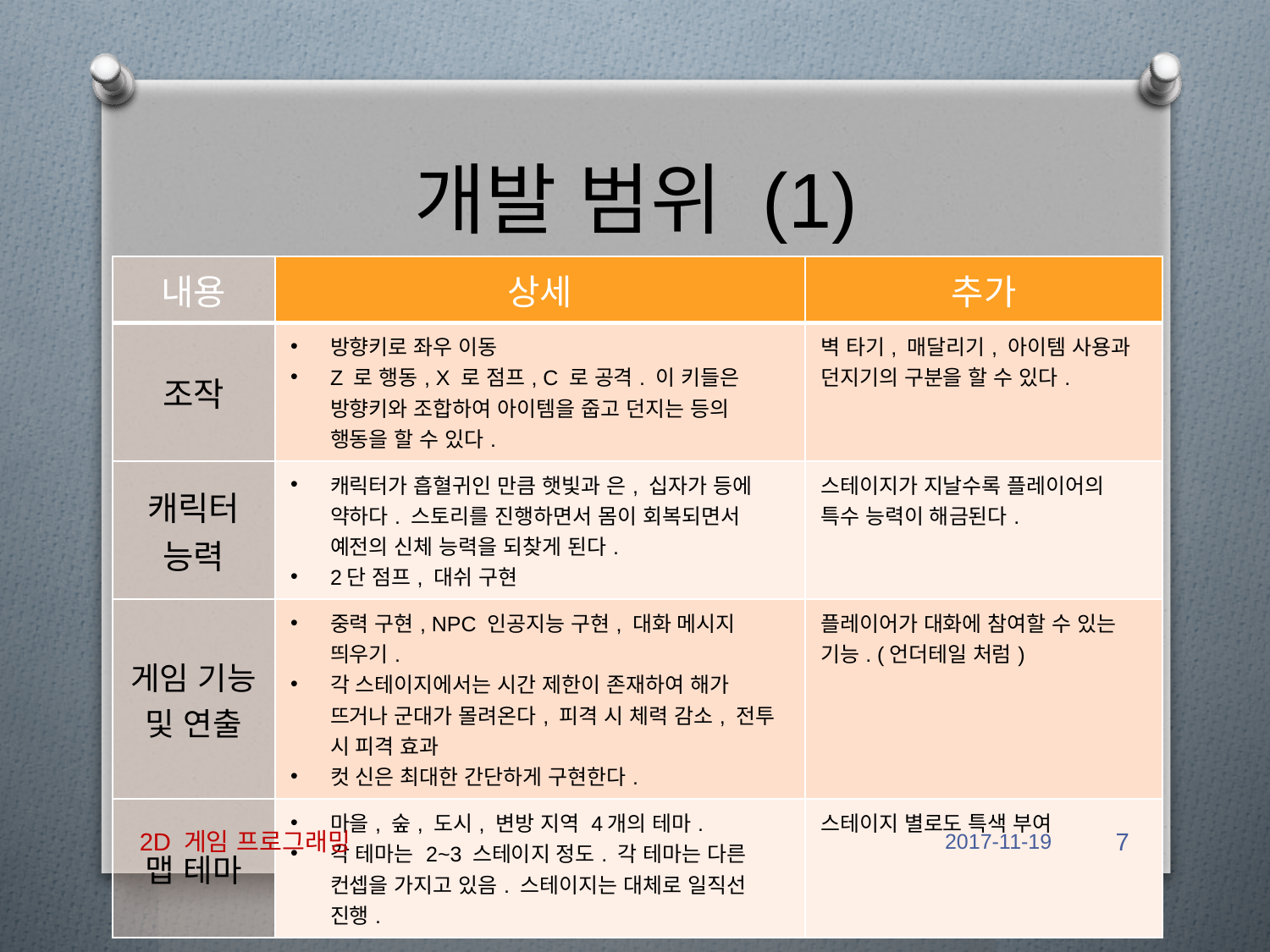

# 개발 범위 (1)
| 내용 | 상세 | 추가 |
| --- | --- | --- |
| 조작 | 방향키로 좌우 이동 Z 로 행동, X 로 점프, C 로 공격. 이 키들은 방향키와 조합하여 아이템을 줍고 던지는 등의 행동을 할 수 있다. | 벽 타기, 매달리기, 아이템 사용과 던지기의 구분을 할 수 있다. |
| 캐릭터 능력 | 캐릭터가 흡혈귀인 만큼 햇빛과 은, 십자가 등에 약하다. 스토리를 진행하면서 몸이 회복되면서 예전의 신체 능력을 되찾게 된다. 2단 점프, 대쉬 구현 | 스테이지가 지날수록 플레이어의 특수 능력이 해금된다. |
| 게임 기능 및 연출 | 중력 구현, NPC 인공지능 구현, 대화 메시지 띄우기. 각 스테이지에서는 시간 제한이 존재하여 해가 뜨거나 군대가 몰려온다, 피격 시 체력 감소, 전투 시 피격 효과 컷 신은 최대한 간단하게 구현한다. | 플레이어가 대화에 참여할 수 있는 기능. (언더테일 처럼) |
| 맵 테마 | 마을, 숲, 도시, 변방 지역 4개의 테마. 각 테마는 2~3 스테이지 정도. 각 테마는 다른 컨셉을 가지고 있음. 스테이지는 대체로 일직선 진행. | 스테이지 별로도 특색 부여 |
2D 게임 프로그래밍
2017-11-19
7